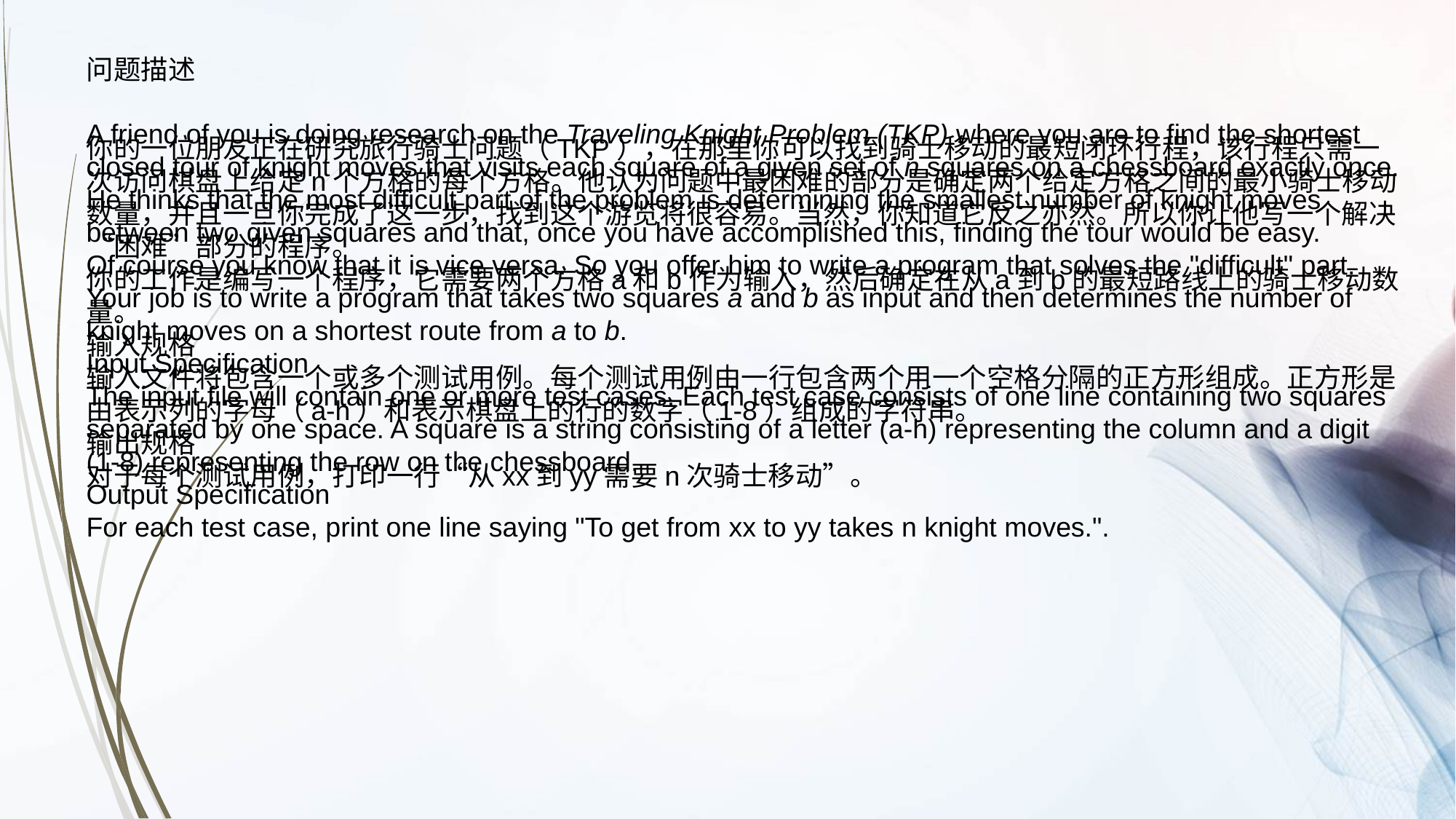

问题描述
A friend of you is doing research on the Traveling Knight Problem (TKP) where you are to find the shortest closed tour of knight moves that visits each square of a given set of n squares on a chessboard exactly once. He thinks that the most difficult part of the problem is determining the smallest number of knight moves between two given squares and that, once you have accomplished this, finding the tour would be easy.
Of course you know that it is vice versa. So you offer him to write a program that solves the "difficult" part.
Your job is to write a program that takes two squares a and b as input and then determines the number of knight moves on a shortest route from a to b.
Input Specification
The input file will contain one or more test cases. Each test case consists of one line containing two squares separated by one space. A square is a string consisting of a letter (a-h) representing the column and a digit (1-8) representing the row on the chessboard.
Output Specification
For each test case, print one line saying "To get from xx to yy takes n knight moves.".

你的一位朋友正在研究旅行骑士问题（TKP），在那里你可以找到骑士移动的最短闭环行程，该行程只需一次访问棋盘上给定n个方格的每个方格。他认为问题中最困难的部分是确定两个给定方格之间的最小骑士移动数量，并且一旦你完成了这一步，找到这个游览将很容易。当然，你知道它反之亦然。所以你让他写一个解决“困难”部分的程序。
你的工作是编写一个程序，它需要两个方格a和b作为输入，然后确定在从a到b的最短路线上的骑士移动数量。
输入规格
输入文件将包含一个或多个测试用例。每个测试用例由一行包含两个用一个空格分隔的正方形组成。正方形是由表示列的字母（a-h）和表示棋盘上的行的数字（1-8）组成的字符串。
输出规格
对于每个测试用例，打印一行“从xx到yy需要n次骑士移动”。